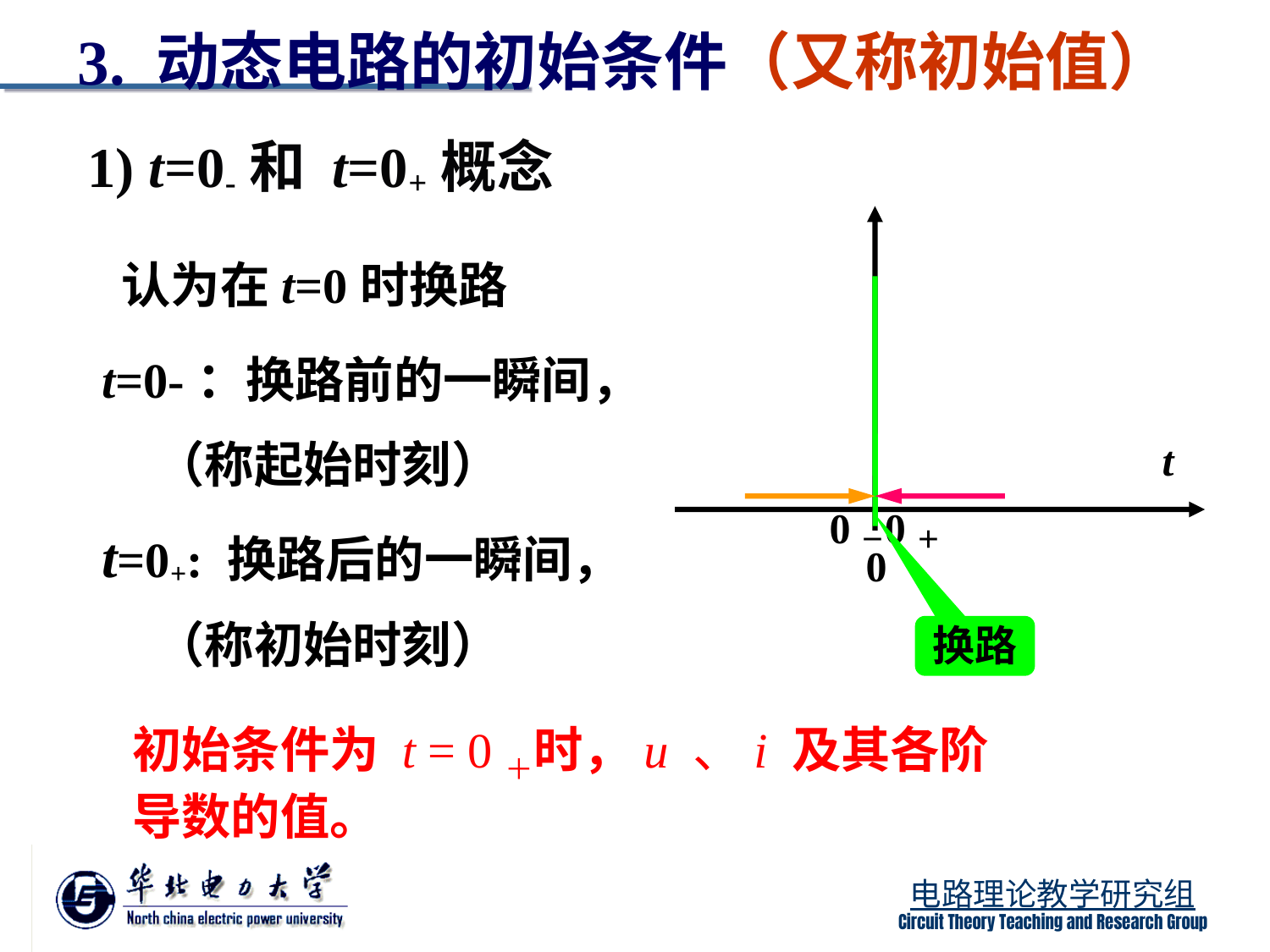

3. 动态电路的初始条件（又称初始值）
1) t=0-和 t=0+概念
  认为在t=0时换路
 t=0-：换路前的一瞬间，
     （称起始时刻）
 t=0+: 换路后的一瞬间，
     （称初始时刻）

t

0

0－
0＋

换路
初始条件为 t = 0＋时，u 、i 及其各阶导数的值。